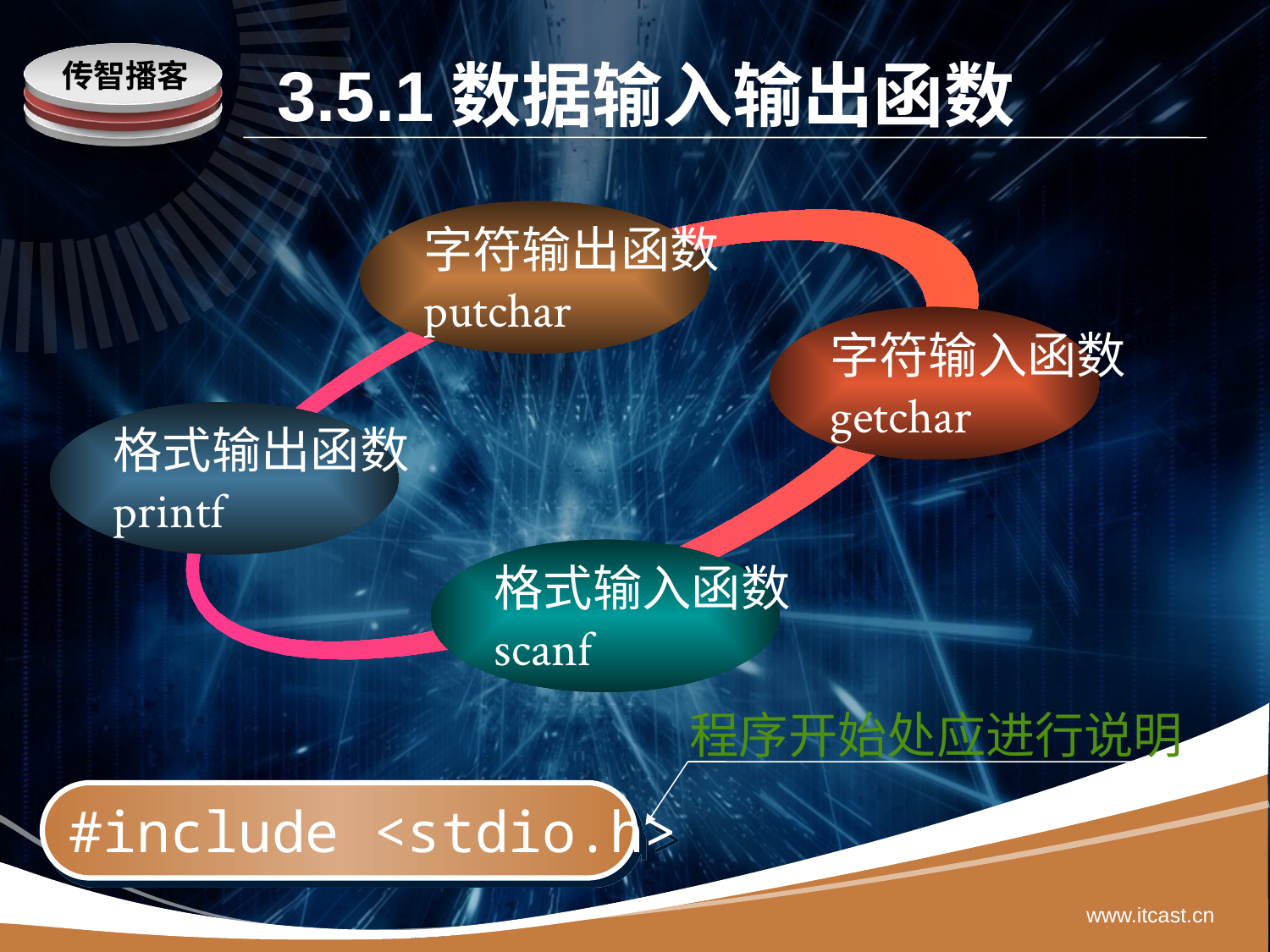

# 3.5.1数据输入输出函数

字符输出函数
putchar

字符输入函数
getchar
格式输出函数
printf

格式输入函数
scanf

程序开始处应进行说明

#include <stdio.h>
www.itcast.cn